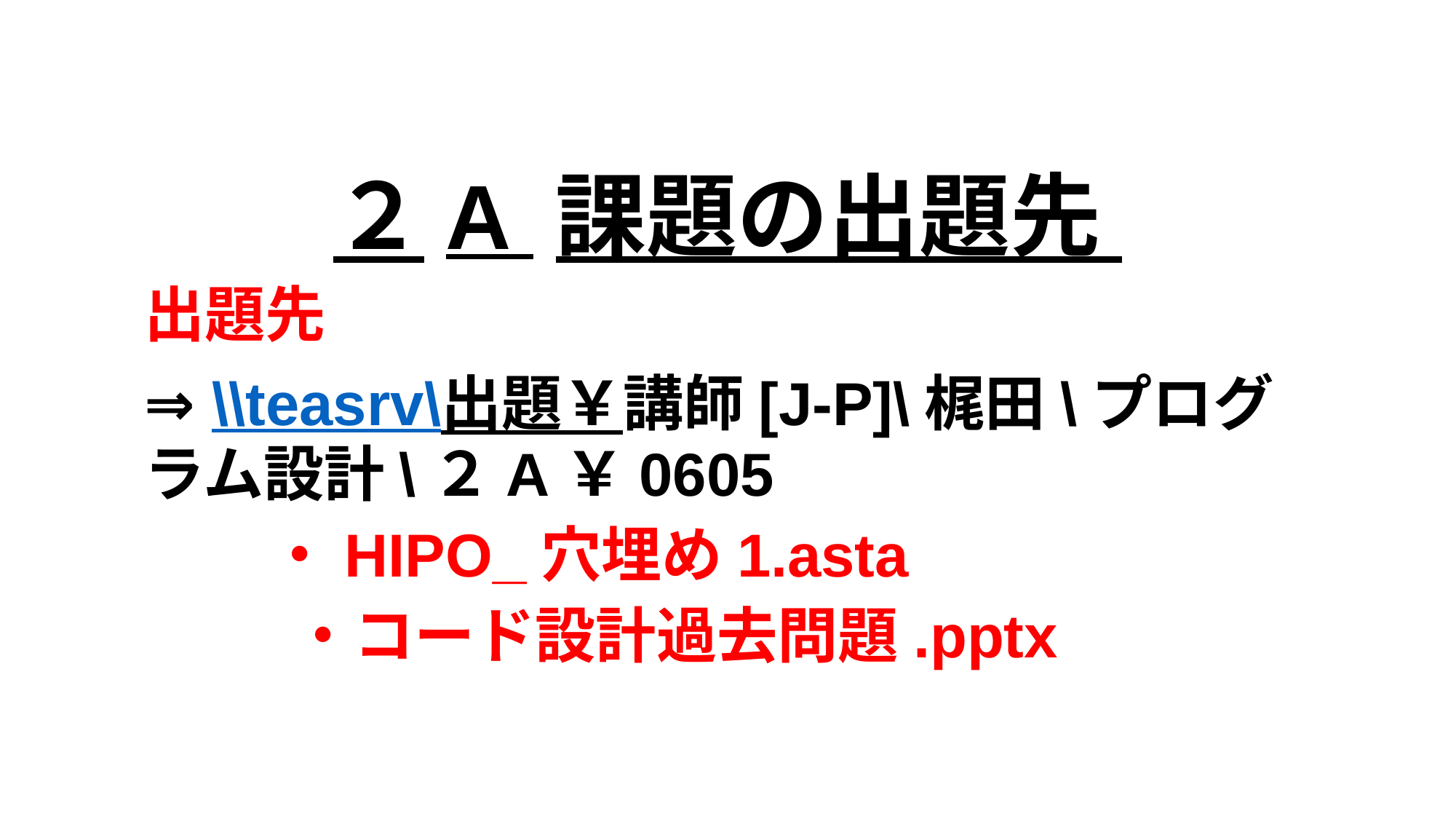

２A 課題の出題先
出題先
⇒ \\teasrv\出題￥講師[J-P]\梶田\プログラム設計\２A￥0605
        ・HIPO_穴埋め1.asta
　　  ・コード設計過去問題.pptx